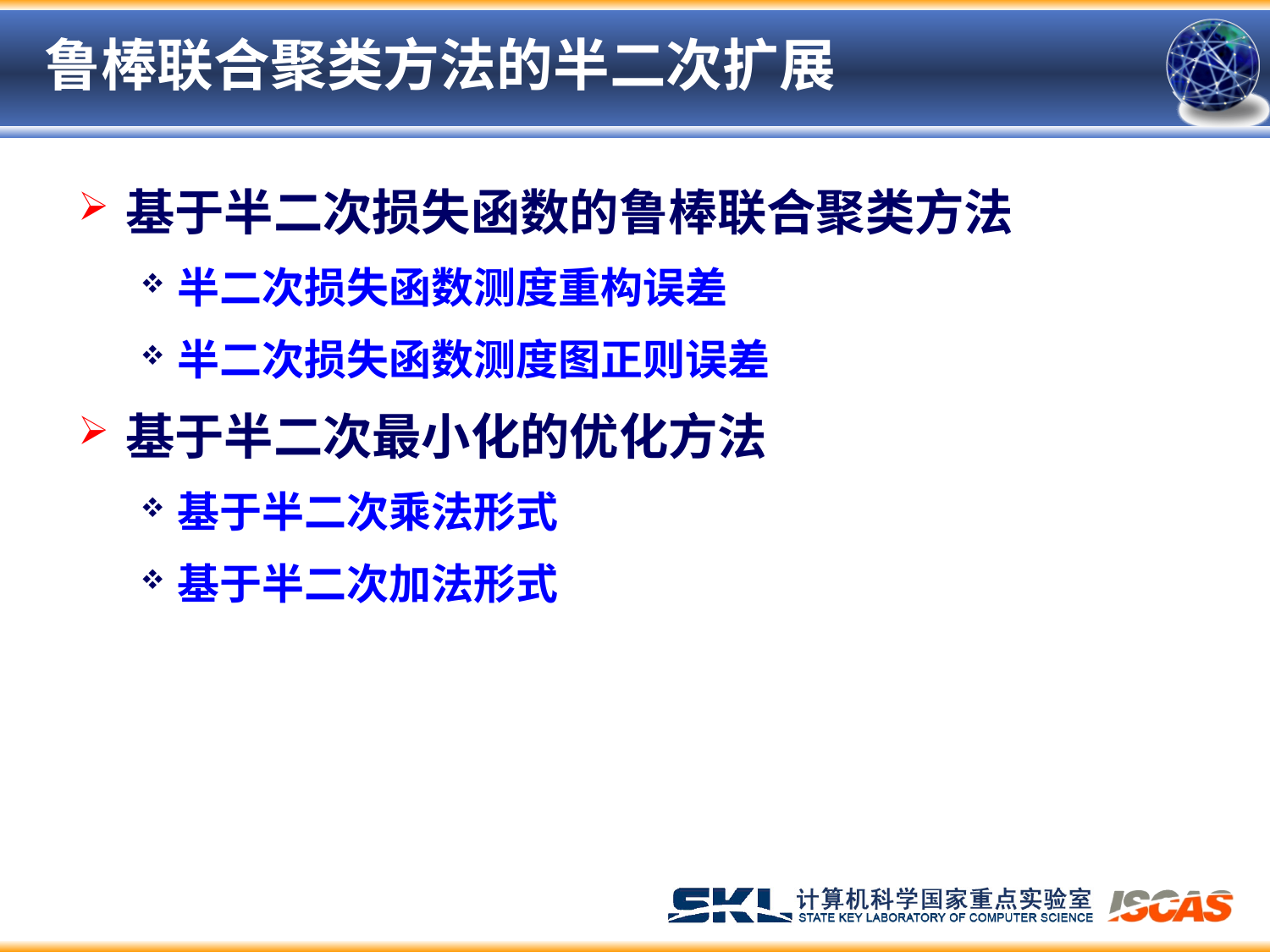

# 鲁棒联合聚类方法的半二次扩展
基于半二次损失函数的鲁棒联合聚类方法
半二次损失函数测度重构误差
半二次损失函数测度图正则误差
基于半二次最小化的优化方法
基于半二次乘法形式
基于半二次加法形式